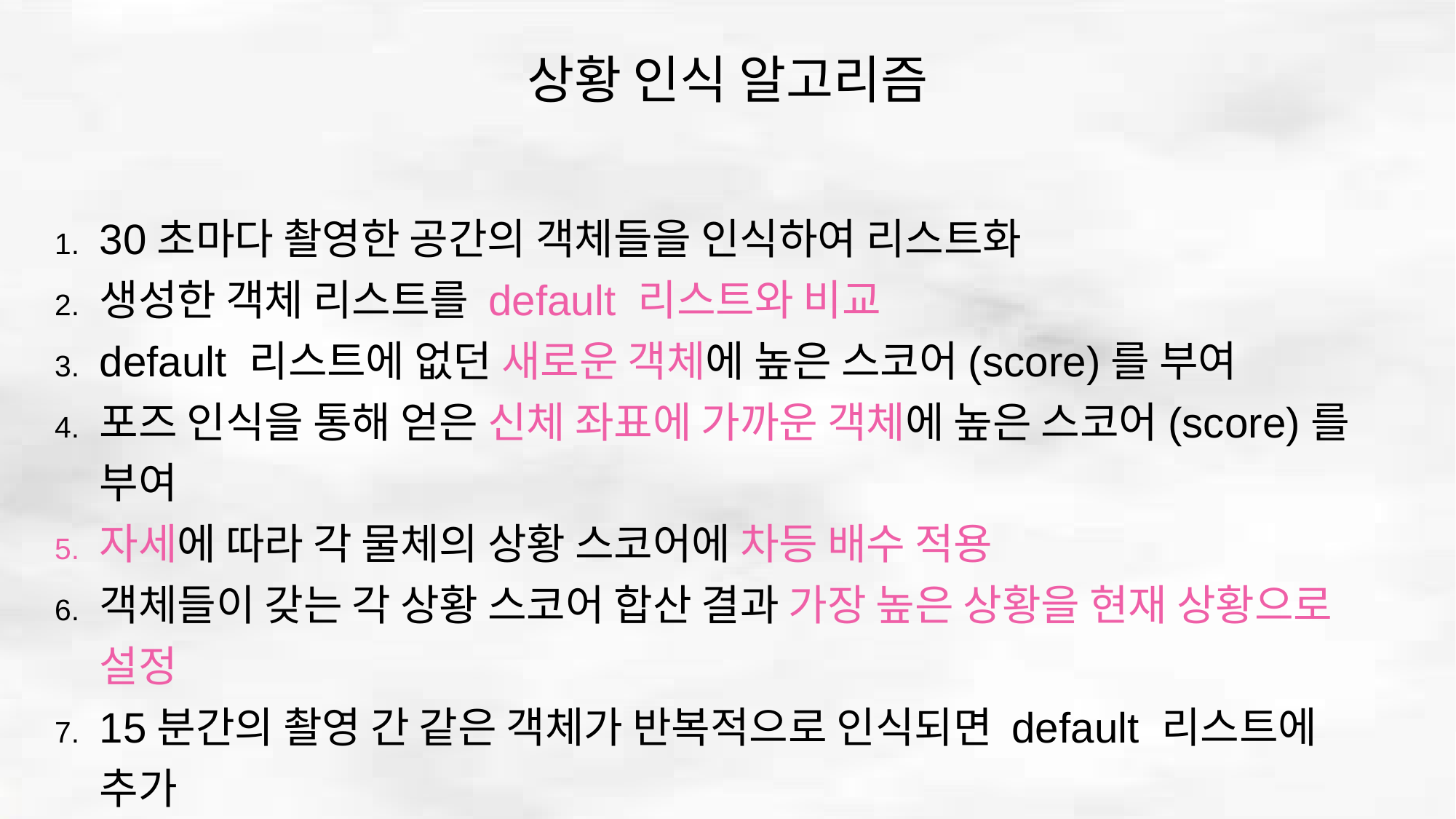

상황 인식 알고리즘
30초마다 촬영한 공간의 객체들을 인식하여 리스트화
생성한 객체 리스트를 default 리스트와 비교
default 리스트에 없던 새로운 객체에 높은 스코어(score)를 부여
포즈 인식을 통해 얻은 신체 좌표에 가까운 객체에 높은 스코어(score)를 부여
자세에 따라 각 물체의 상황 스코어에 차등 배수 적용
객체들이 갖는 각 상황 스코어 합산 결과 가장 높은 상황을 현재 상황으로 설정
15분간의 촬영 간 같은 객체가 반복적으로 인식되면 default 리스트에 추가